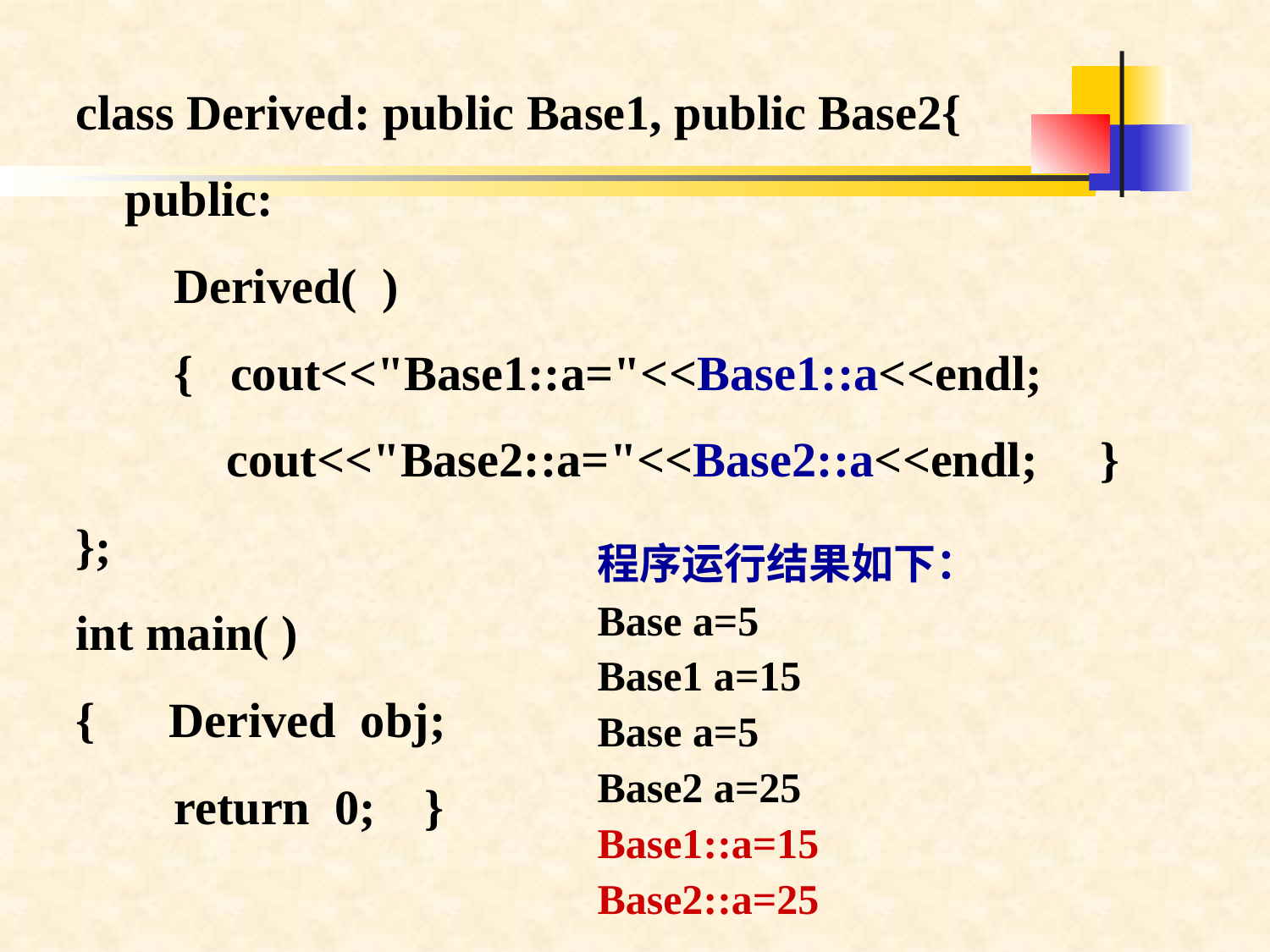

class Derived: public Base1, public Base2{
    public:
        Derived(  )
        {   cout<<"Base1::a="<<Base1::a<<endl;
            cout<<"Base2::a="<<Base2::a<<endl;     }
};
int main( )
{      Derived  obj;
        return  0;    }
程序运行结果如下：
Base a=5
Base1 a=15
Base a=5
Base2 a=25
Base1::a=15
Base2::a=25